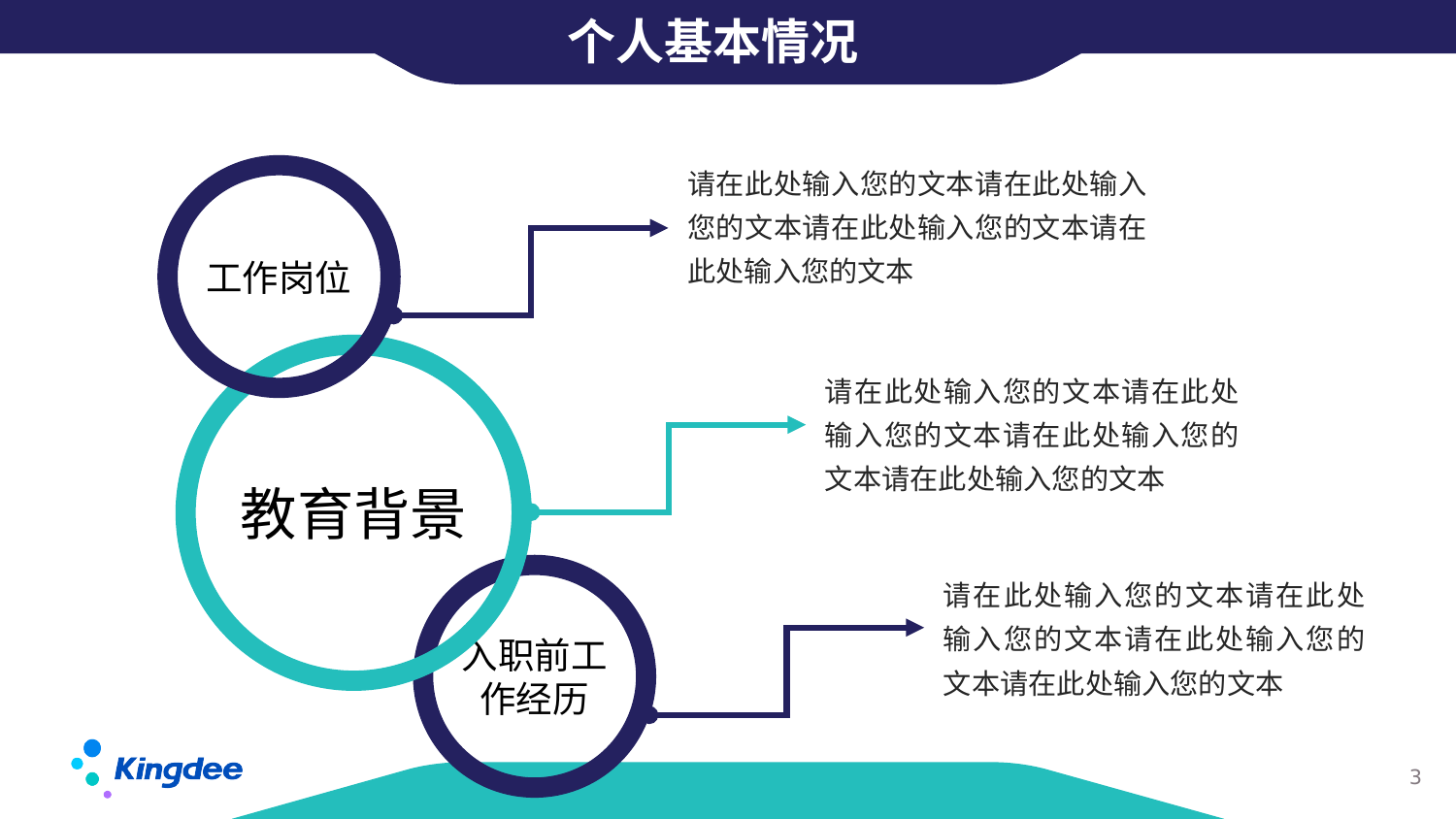

个人基本情况
请在此处输入您的文本请在此处输入您的文本请在此处输入您的文本请在此处输入您的文本
工作岗位
请在此处输入您的文本请在此处输入您的文本请在此处输入您的文本请在此处输入您的文本
教育背景
请在此处输入您的文本请在此处输入您的文本请在此处输入您的文本请在此处输入您的文本
入职前工作经历